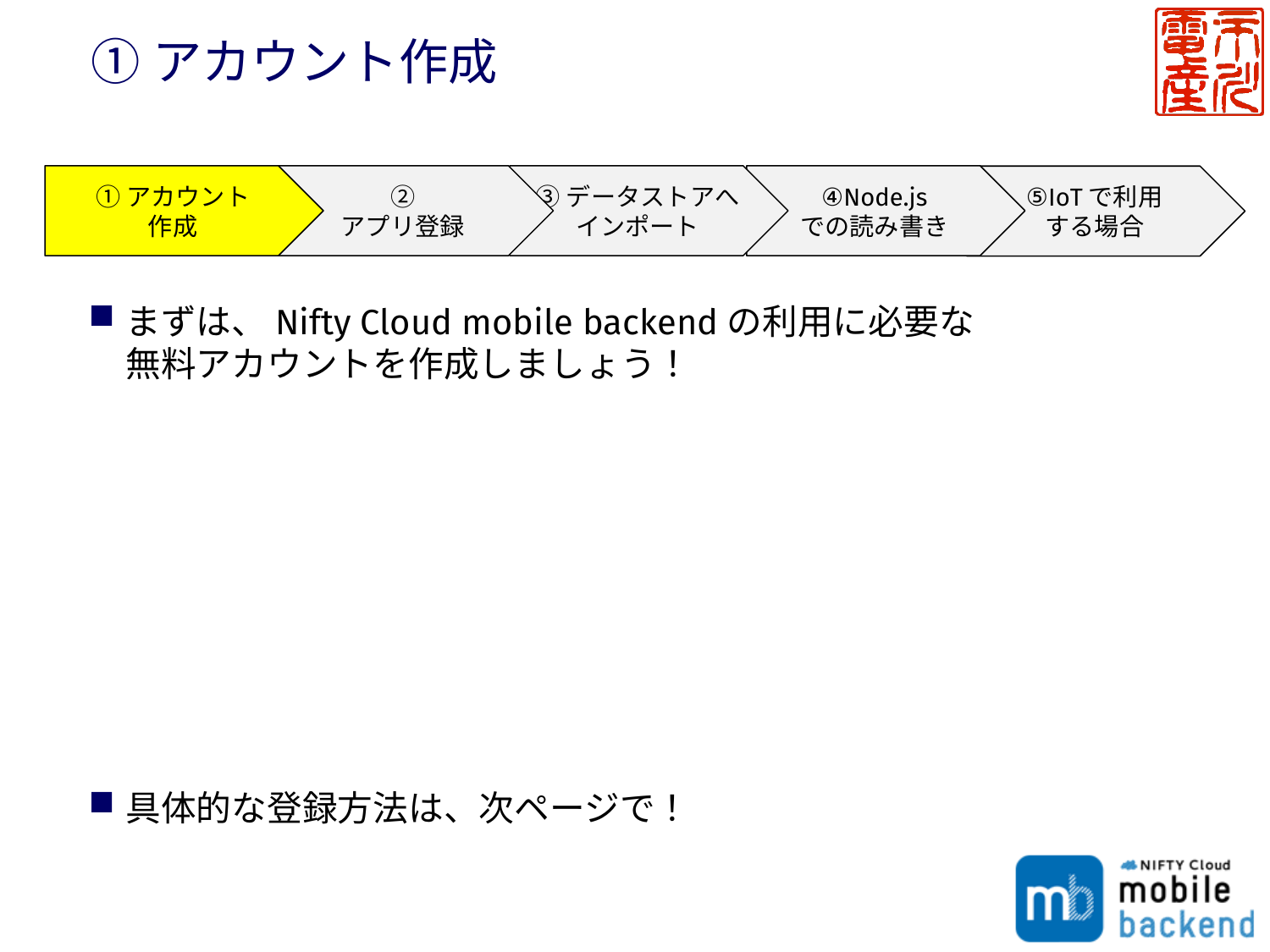

# ①アカウント作成

まずは、Nifty Cloud mobile backendの利用に必要な
無料アカウントを作成しましょう！

具体的な登録方法は、次ページで！

①アカウント
作成
②
アプリ登録
③データストアへ
インポート
④Node.js
での読み書き
⑤IoTで利用
する場合